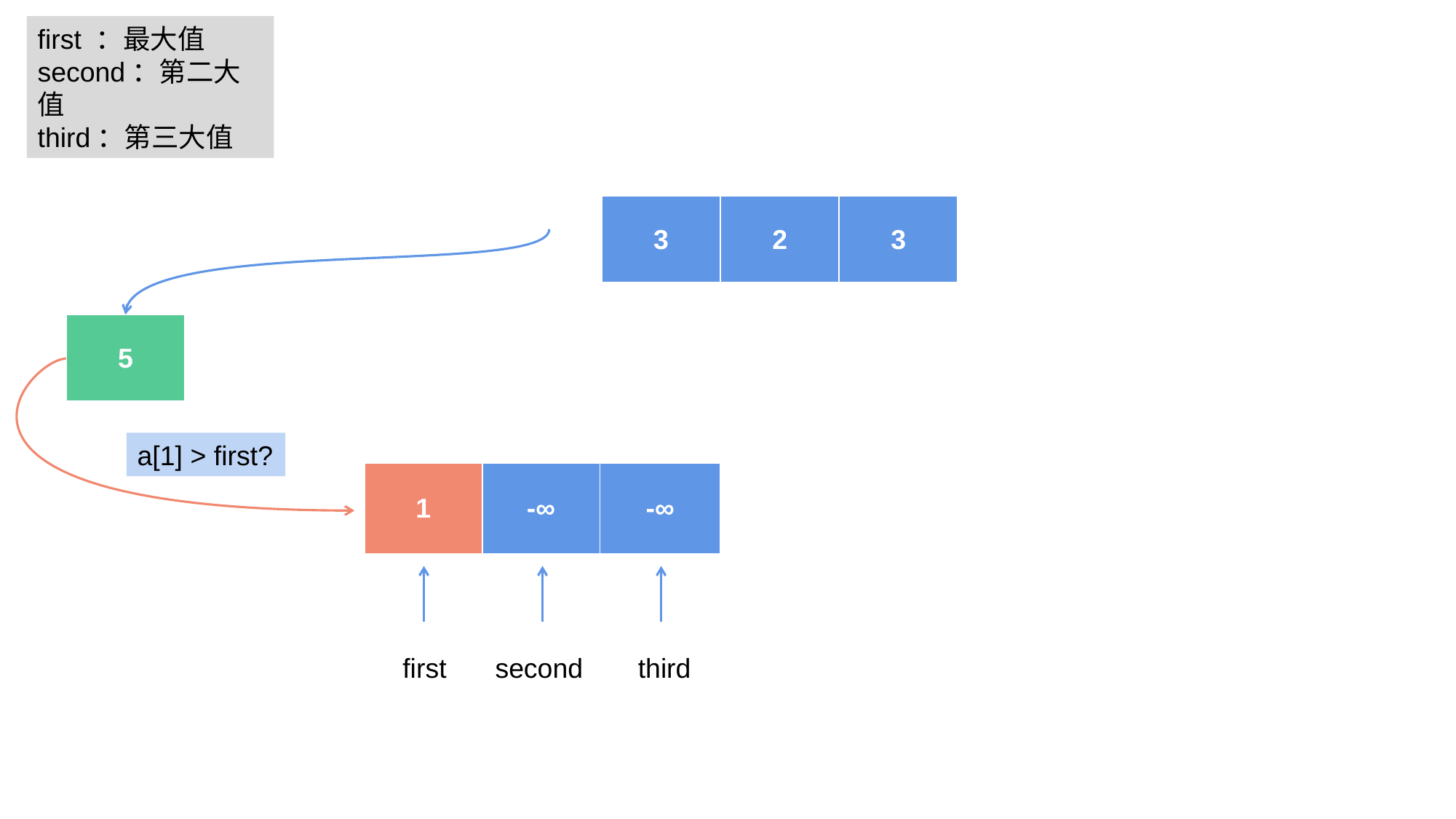

first ：最大值
second：第二大值
third：第三大值
| 3 |
| --- |
| 2 |
| --- |
| 3 |
| --- |
| 5 |
| --- |
a[1] > first?
| 1 | -∞ | -∞ |
| --- | --- | --- |
first
second
third